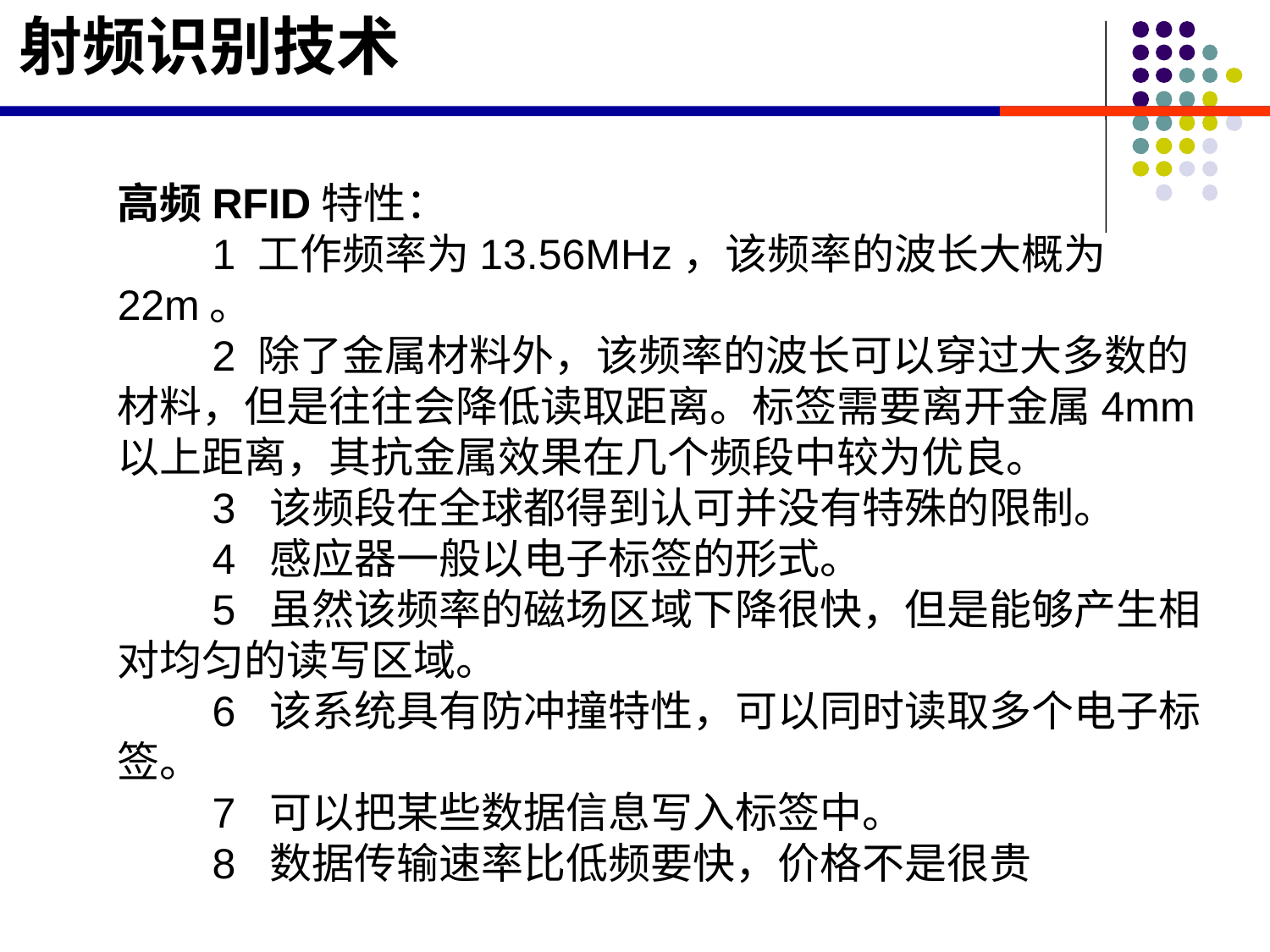

射频识别技术
高频RFID特性：
　　1 工作频率为13.56MHz，该频率的波长大概为22m。
　　2 除了金属材料外，该频率的波长可以穿过大多数的材料，但是往往会降低读取距离。标签需要离开金属4mm以上距离，其抗金属效果在几个频段中较为优良。
　　3  该频段在全球都得到认可并没有特殊的限制。
　　4  感应器一般以电子标签的形式。
　　5  虽然该频率的磁场区域下降很快，但是能够产生相对均匀的读写区域。
　　6  该系统具有防冲撞特性，可以同时读取多个电子标签。
　　7  可以把某些数据信息写入标签中。
　　8  数据传输速率比低频要快，价格不是很贵